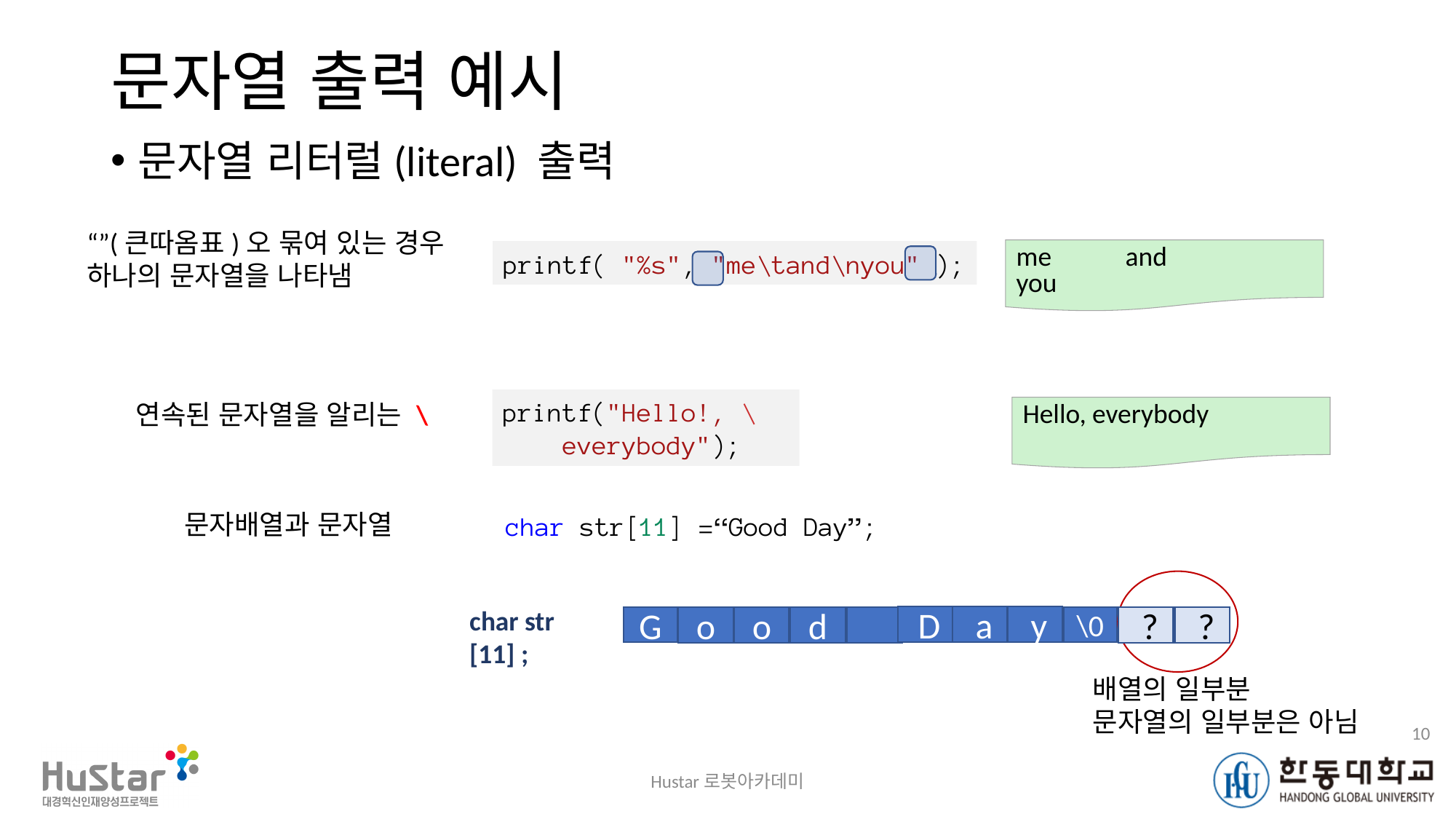

# 문자열 출력 예시
문자열 리터럴(literal) 출력
“”(큰따옴표)오 묶여 있는 경우 하나의 문자열을 나타냄
me	and
you
printf( "%s", "me\tand\nyou" );

printf("Hello!, \
    everybody");
연속된 문자열을 알리는 \
Hello, everybody
문자배열과 문자열
char str[11] =“Good Day”;

char str [11] ;
 D
 a
 y
G
o
o
d

\0
 ?
 ?
배열의 일부분
문자열의 일부분은 아님
10
Hustar로봇아카데미